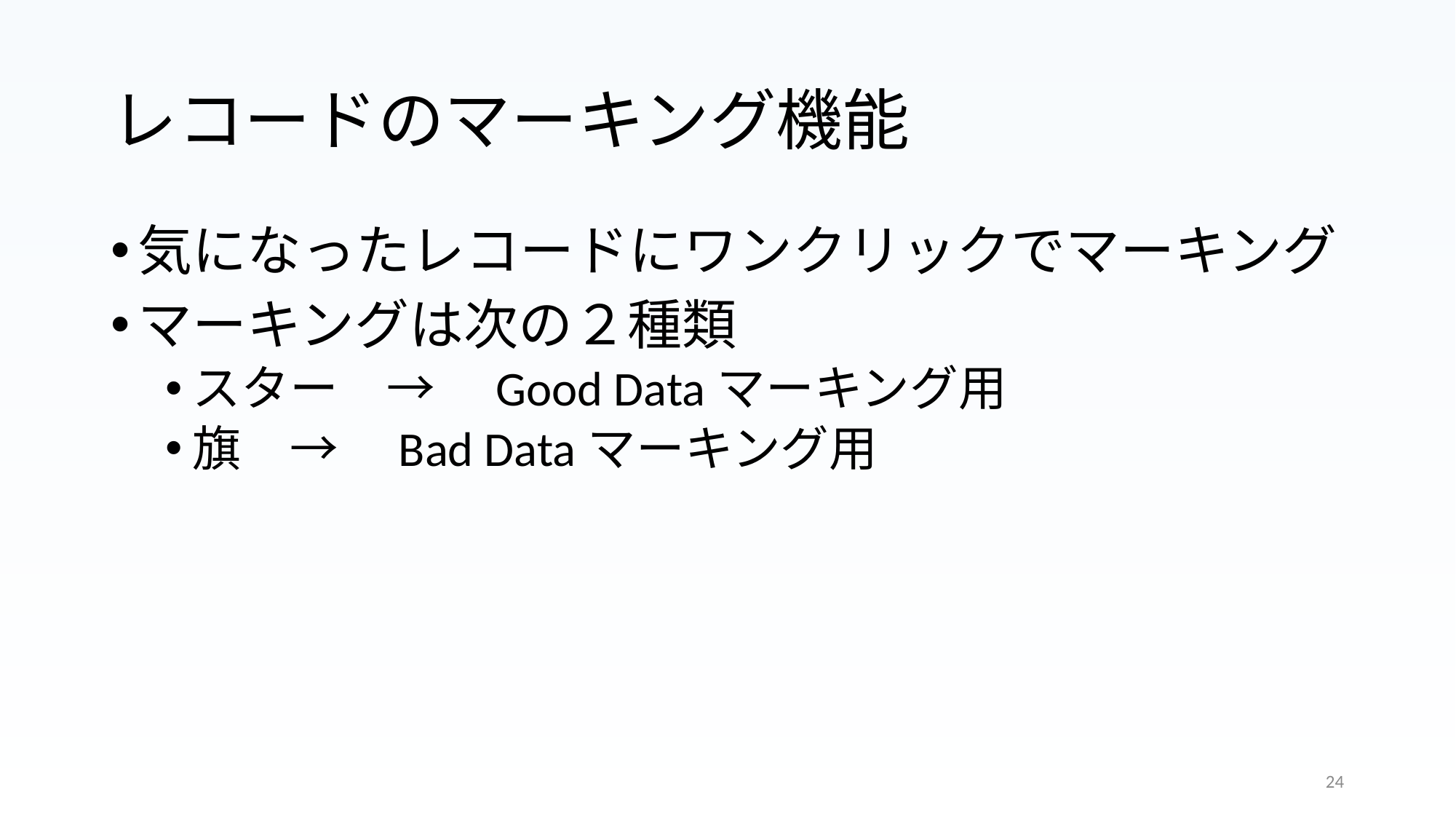

# レコードのマーキング機能
気になったレコードにワンクリックでマーキング
マーキングは次の２種類
スター　→　Good Dataマーキング用
旗　→　Bad Dataマーキング用
24